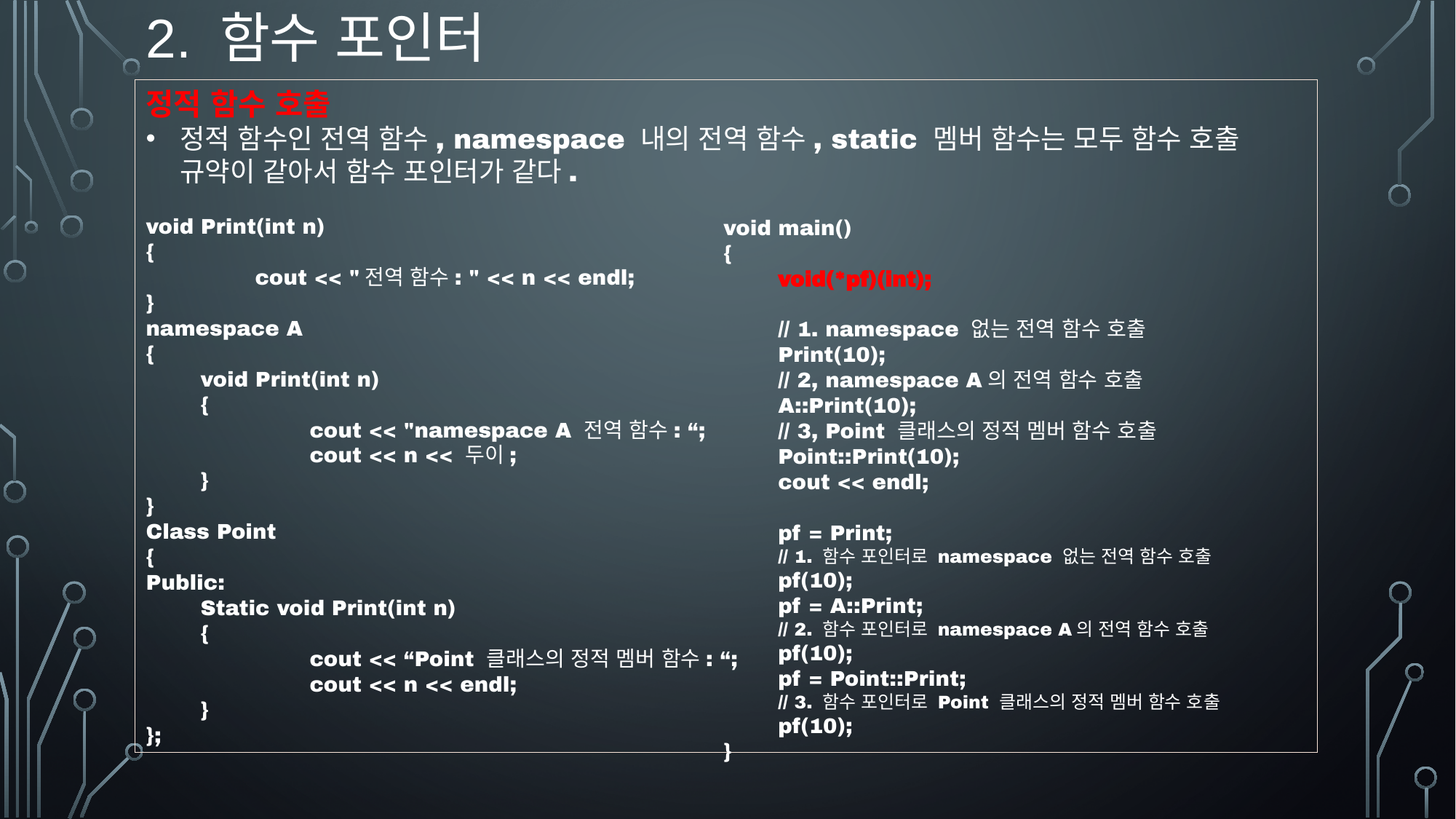

# 2. 함수 포인터
정적 함수 호출
정적 함수인 전역 함수, namespace 내의 전역 함수, static 멤버 함수는 모두 함수 호출 규약이 같아서 함수 포인터가 같다.

void Print(int n)
{
	cout << "전역 함수: " << n << endl;
}
namespace A
{
void Print(int n)
{
	cout << "namespace A 전역 함수: “;
	cout << n << 두이;
}
}
Class Point
{
Public:
Static void Print(int n)
{
	cout << “Point 클래스의 정적 멤버 함수: “;
	cout << n << endl;
}
};
void main()
{
void(*pf)(int);

// 1. namespace 없는 전역 함수 호출
Print(10);
// 2, namespace A의 전역 함수 호출
A::Print(10);
// 3, Point 클래스의 정적 멤버 함수 호출
Point::Print(10);
cout << endl;

pf = Print;
// 1. 함수 포인터로 namespace 없는 전역 함수 호출
pf(10);
pf = A::Print;
// 2. 함수 포인터로 namespace A의 전역 함수 호출
pf(10);
pf = Point::Print;
// 3. 함수 포인터로 Point 클래스의 정적 멤버 함수 호출
pf(10);
}